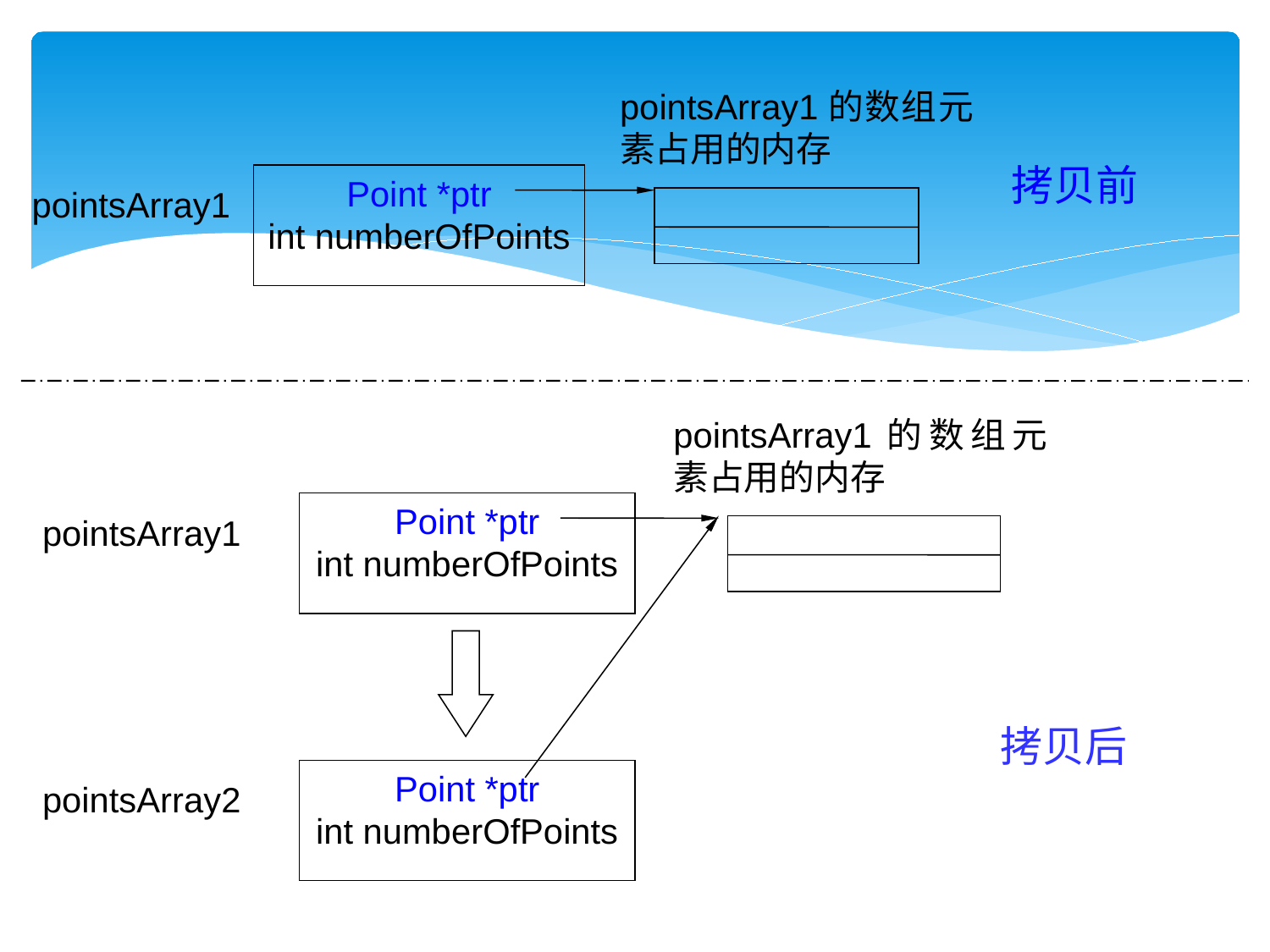

pointsArray1的数组元素占用的内存
Point *ptr
int numberOfPoints
pointsArray1

拷贝前

pointsArray1的数组元素占用的内存

Point *ptr
int numberOfPoints
pointsArray1

Point *ptr
int numberOfPoints
pointsArray2
拷贝后